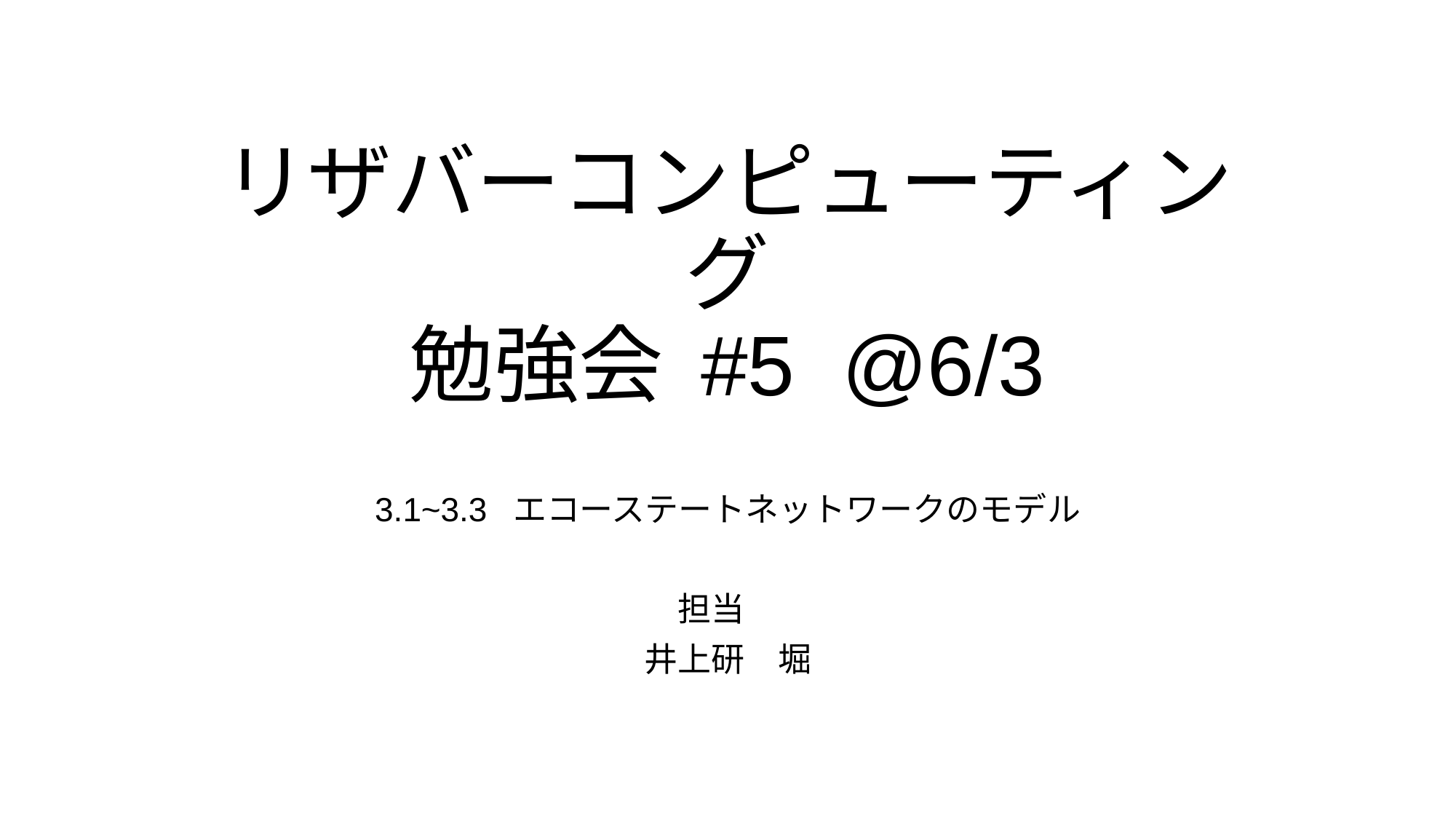

# リザバーコンピューティング 勉強会 #5  @6/3
3.1~3.3  エコーステートネットワークのモデル

担当
井上研　堀